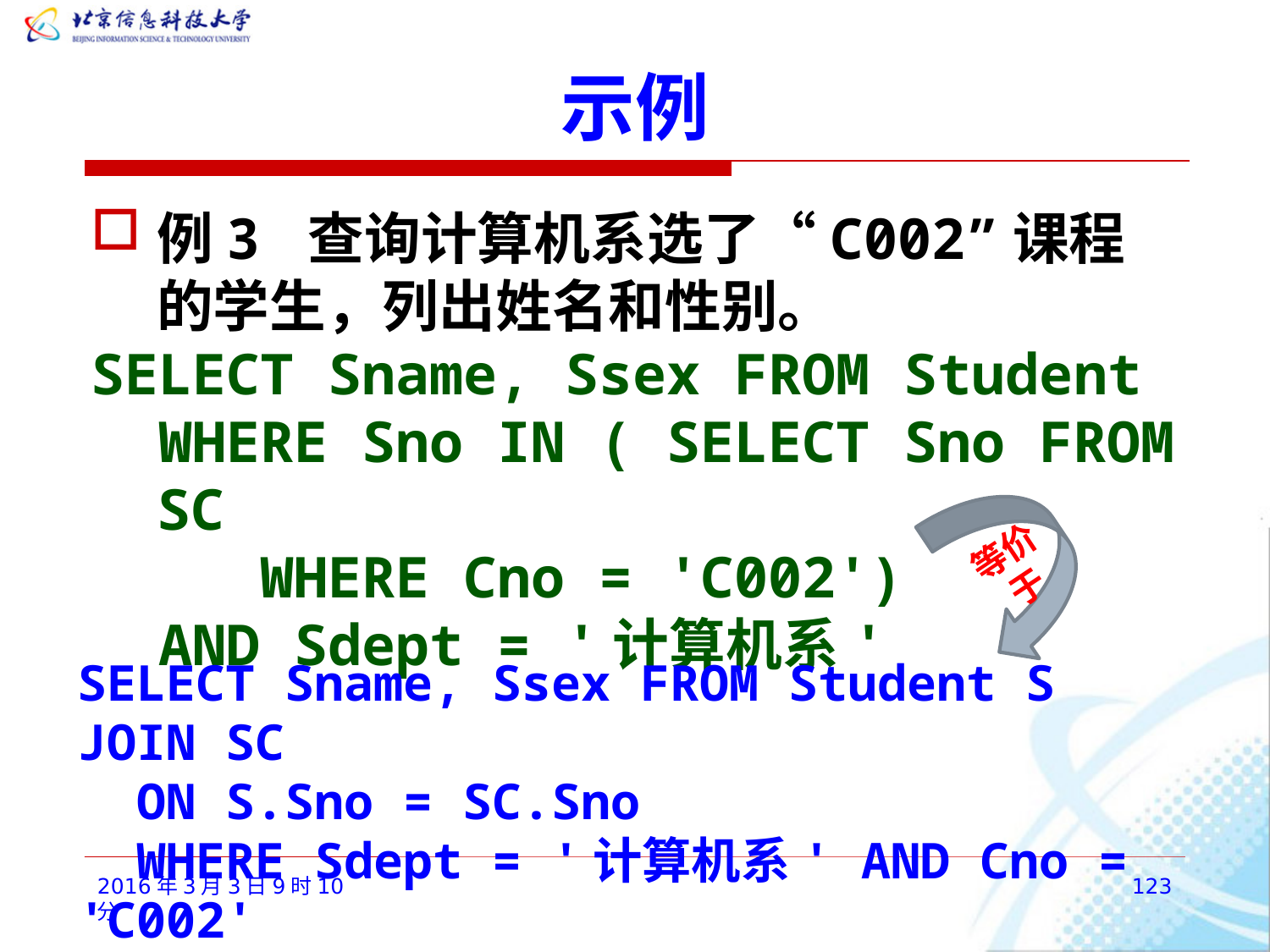

# 示例
例3 查询计算机系选了“C002”课程的学生，列出姓名和性别。
SELECT Sname, Ssex FROM Student
  WHERE Sno IN ( SELECT Sno FROM SC
     WHERE Cno = 'C002')
  AND Sdept = '计算机系'
等价于
SELECT Sname, Ssex FROM Student S JOIN SC
  ON S.Sno = SC.Sno
  WHERE Sdept = '计算机系' AND Cno = 'C002'
2016年3月3日9时10分
123